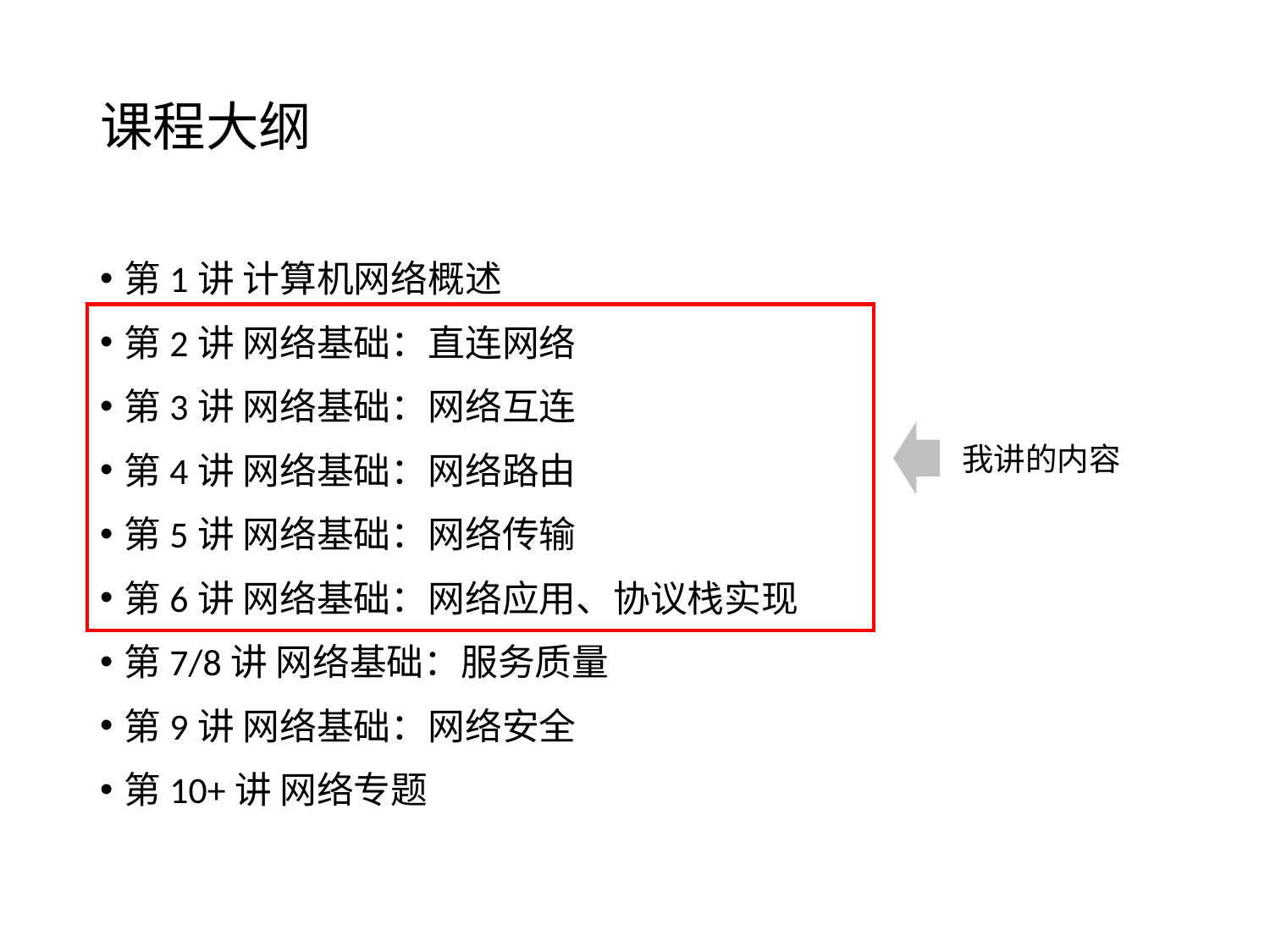

# 课程大纲
第1讲 计算机网络概述
第2讲 网络基础：直连网络
第3讲 网络基础：网络互连
第4讲 网络基础：网络路由
第5讲 网络基础：网络传输
第6讲 网络基础：网络应用、协议栈实现
第7/8讲 网络基础：服务质量
第9讲 网络基础：网络安全
第10+讲 网络专题

我讲的内容

3